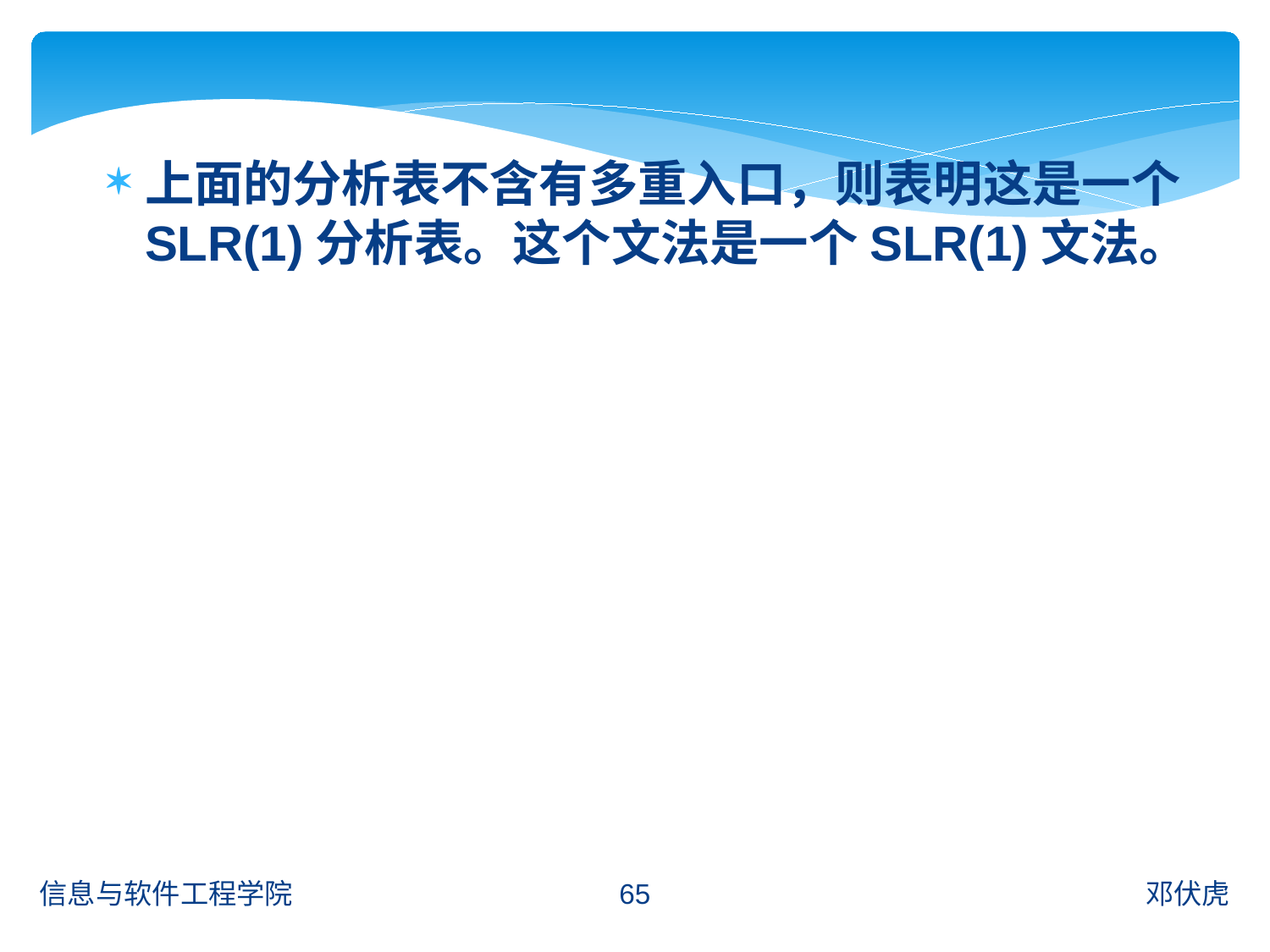

上面的分析表不含有多重入口，则表明这是一个SLR(1)分析表。这个文法是一个SLR(1)文法。
65
信息与软件工程学院
邓伏虎